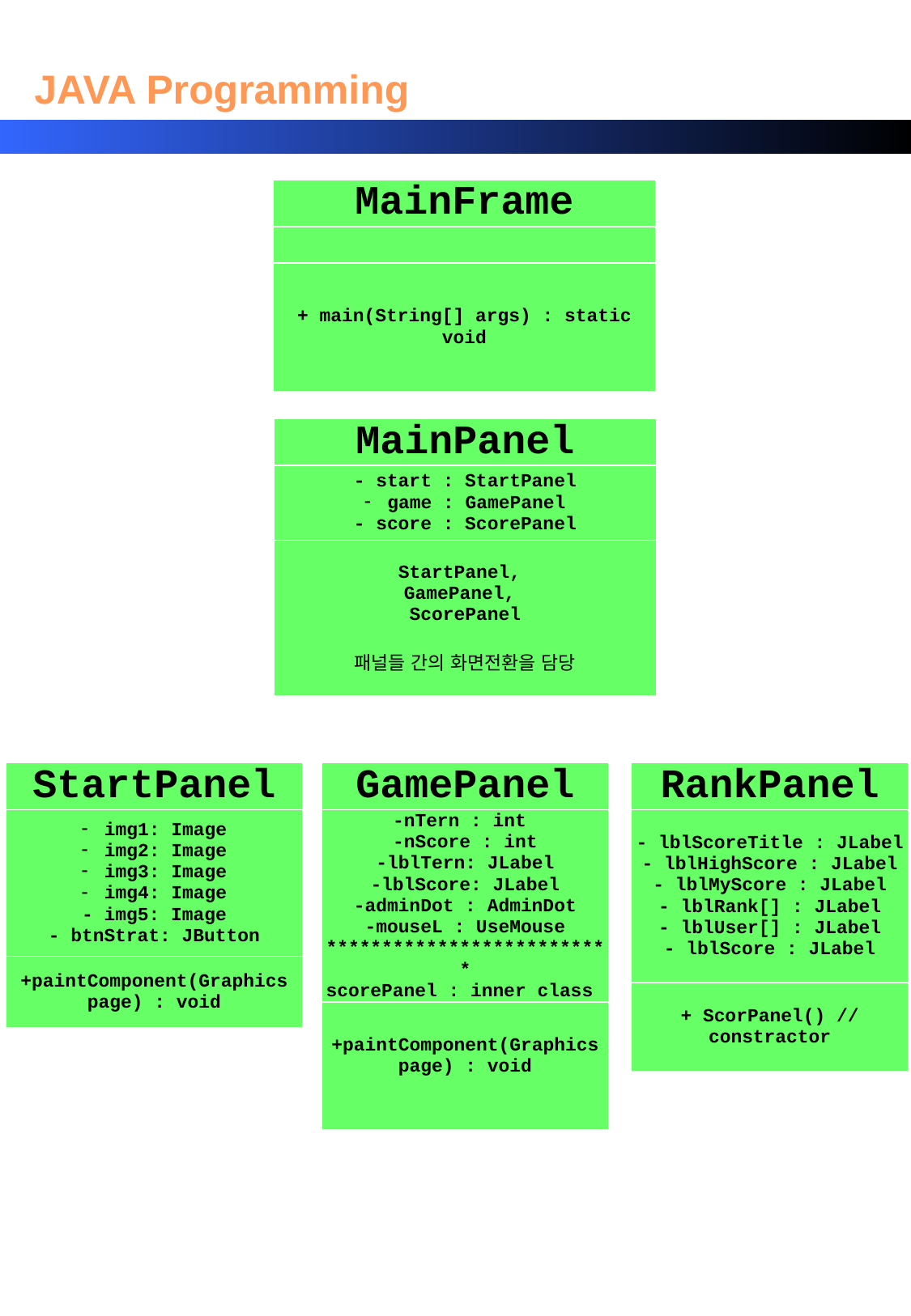

| MainFrame |
| --- |
|  |
| + main(String[] args) : static void |
| MainPanel |
| --- |
| - start : StartPanel game : GamePanel - score : ScorePanel |
| StartPanel, GamePanel, ScorePanel 패널들 간의 화면전환을 담당 |
| StartPanel |
| --- |
| img1: Image img2: Image img3: Image img4: Image - img5: Image - btnStrat: JButton |
| +paintComponent(Graphics page) : void |
| GamePanel |
| --- |
| -nTern : int -nScore : int -lblTern: JLabel -lblScore: JLabel -adminDot : AdminDot -mouseL : UseMouse \*\*\*\*\*\*\*\*\*\*\*\*\*\*\*\*\*\*\*\*\*\*\*\*\*\* scorePanel : inner class |
| +paintComponent(Graphics page) : void |
| RankPanel |
| --- |
| - lblScoreTitle : JLabel - lblHighScore : JLabel - lblMyScore : JLabel - lblRank[] : JLabel - lblUser[] : JLabel - lblScore : JLabel |
| + ScorPanel() //constractor |